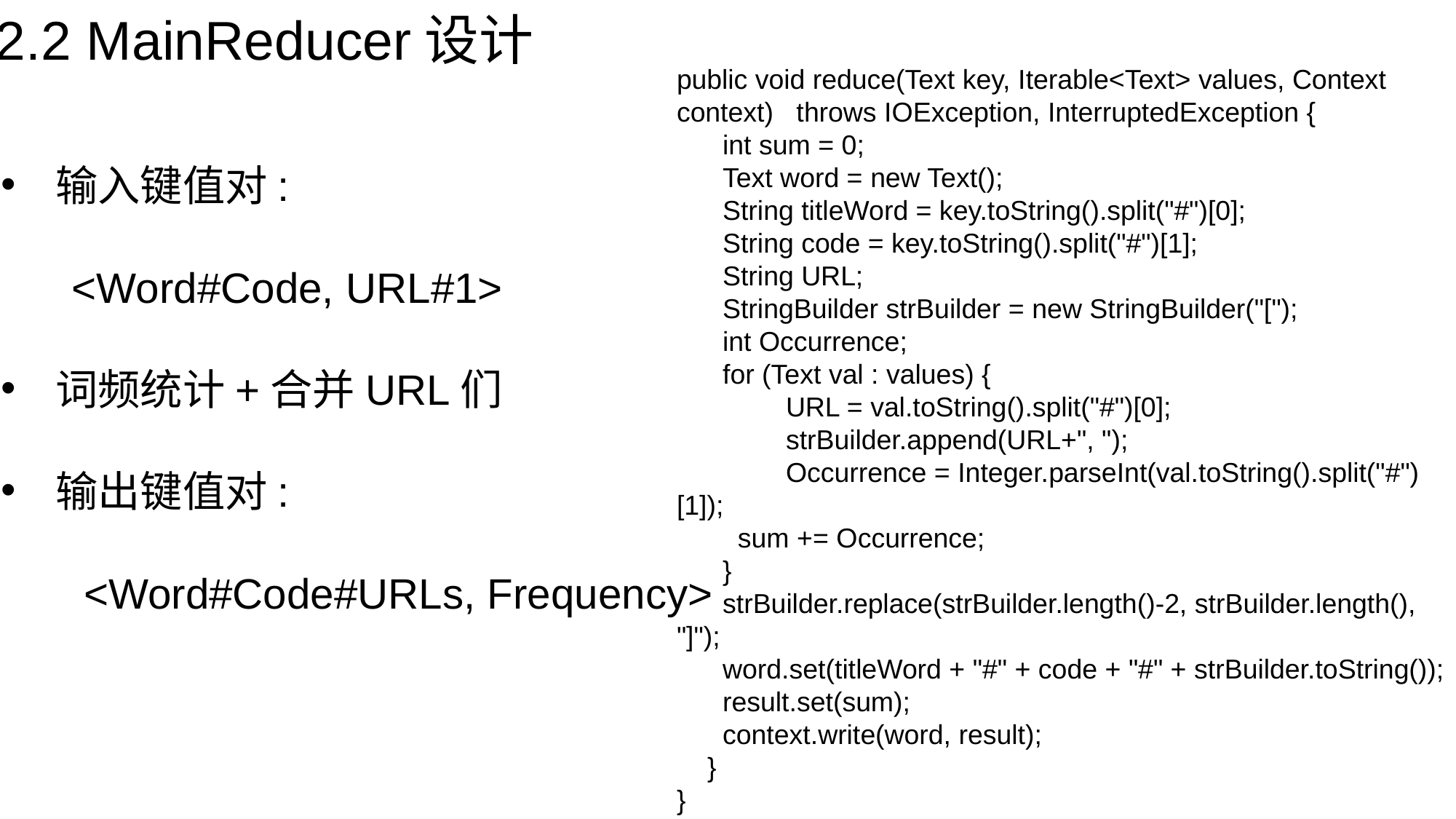

2.2 MainReducer设计
public void reduce(Text key, Iterable<Text> values, Context context)   throws IOException, InterruptedException {
      int sum = 0;
      Text word = new Text();
      String titleWord = key.toString().split("#")[0];
      String code = key.toString().split("#")[1];
      String URL;
      StringBuilder strBuilder = new StringBuilder("[");
      int Occurrence;
      for (Text val : values) {
    	URL = val.toString().split("#")[0];
    	strBuilder.append(URL+", ");
    	Occurrence = Integer.parseInt(val.toString().split("#")[1]);
        sum += Occurrence;
      }
      strBuilder.replace(strBuilder.length()-2, strBuilder.length(), "]");
      word.set(titleWord + "#" + code + "#" + strBuilder.toString());
      result.set(sum);
      context.write(word, result);
    }
}
输入键值对:
      <Word#Code, URL#1>
词频统计+合并URL们
输出键值对:
       <Word#Code#URLs, Frequency>